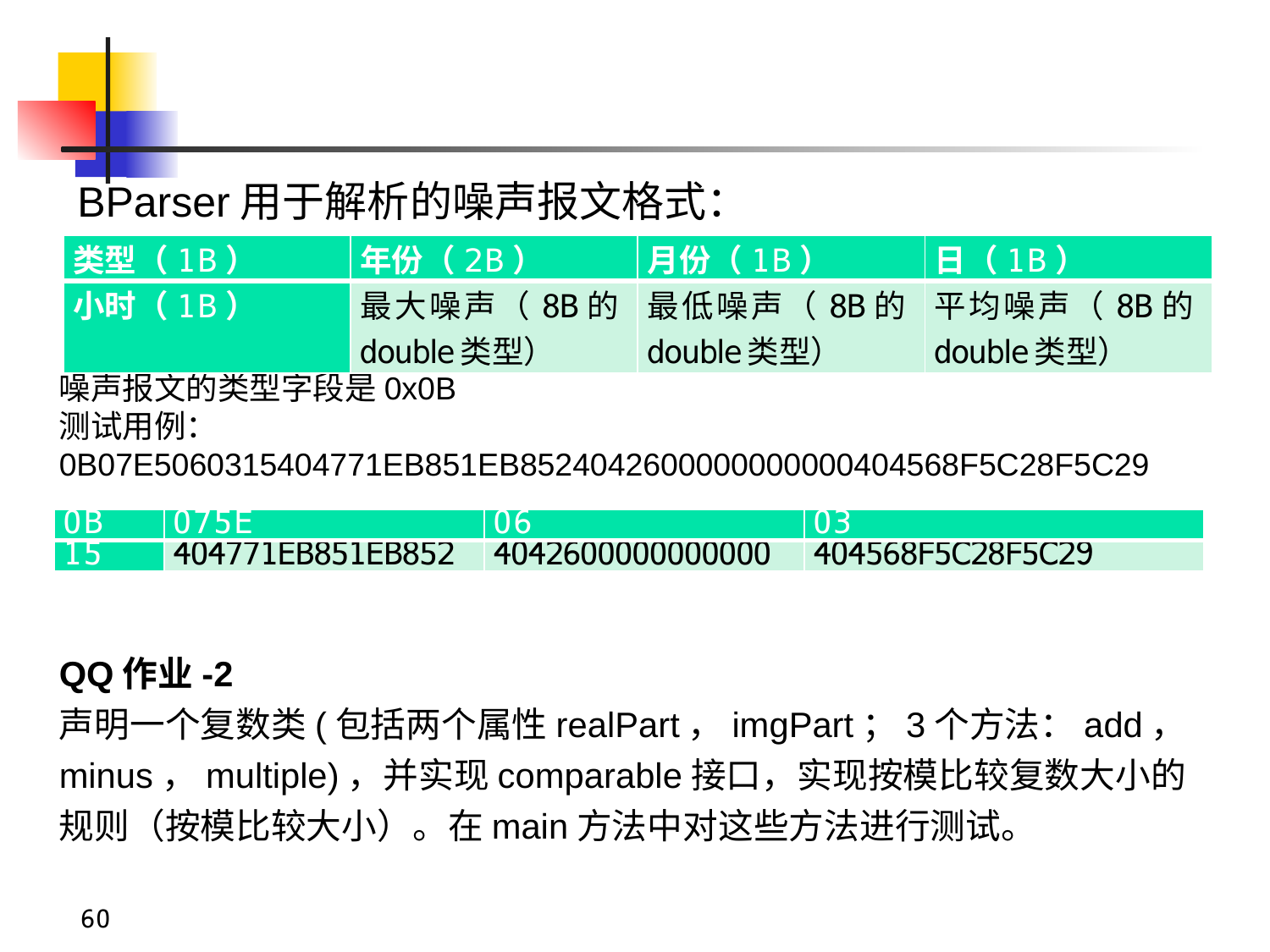

#
BParser用于解析的噪声报文格式：
| 类型（1B） | 年份（2B） | 月份（1B） | 日（1B） |
| --- | --- | --- | --- |
| 小时（1B） | 最大噪声（8B的double类型） | 最低噪声（8B的double类型） | 平均噪声（8B的double类型） |
噪声报文的类型字段是0x0B
测试用例：
0B07E5060315404771EB851EB8524042600000000000404568F5C28F5C29
| 0B | 075E | 06 | 03 |
| --- | --- | --- | --- |
| 15 | 404771EB851EB852 | 4042600000000000 | 404568F5C28F5C29 |
QQ作业-2
声明一个复数类(包括两个属性realPart，imgPart；3个方法：add，minus，multiple)，并实现comparable接口，实现按模比较复数大小的规则（按模比较大小）。在main方法中对这些方法进行测试。
60